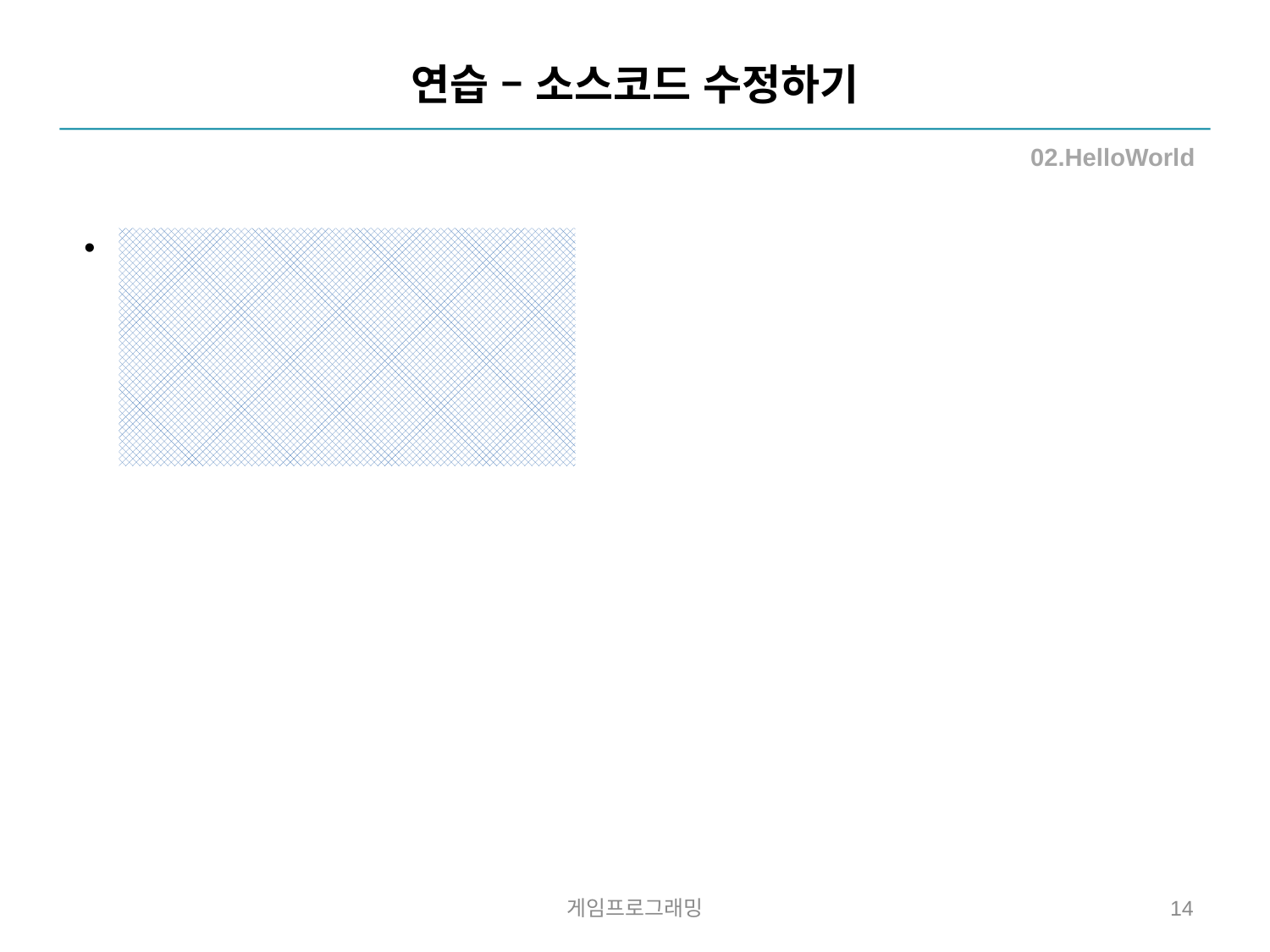

# 연습 – 소스코드 수정하기
02.HelloWorld
“Hello World!” 를 출력해 보세요

#include "stdafx.h“

int _tmain(int argc, _TCHAR* argv[])
{
  printf("Hello World!\n");
  return 0;
}
게임프로그래밍
14